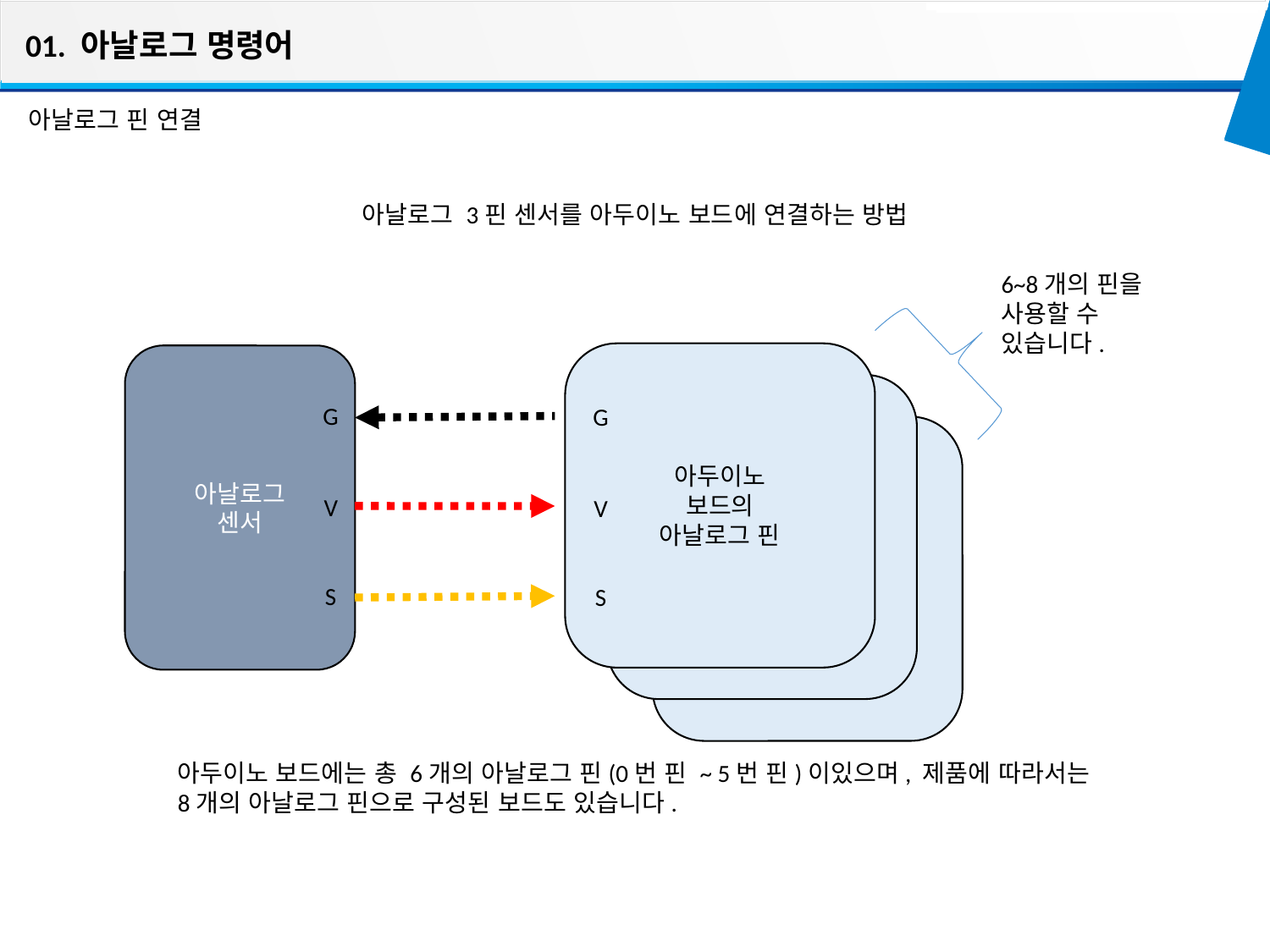

01. 아날로그 명령어

아날로그 핀 연결
아날로그 3핀 센서를 아두이노 보드에 연결하는 방법
6~8개의 핀을
사용할 수
있습니다.

아두이노
보드의
아날로그 핀
아날로그
센서

G
G

V
V
S
S
아두이노 보드에는 총 6개의 아날로그 핀(0번 핀 ~ 5번 핀)이있으며, 제품에 따라서는 8개의 아날로그 핀으로 구성된 보드도 있습니다.